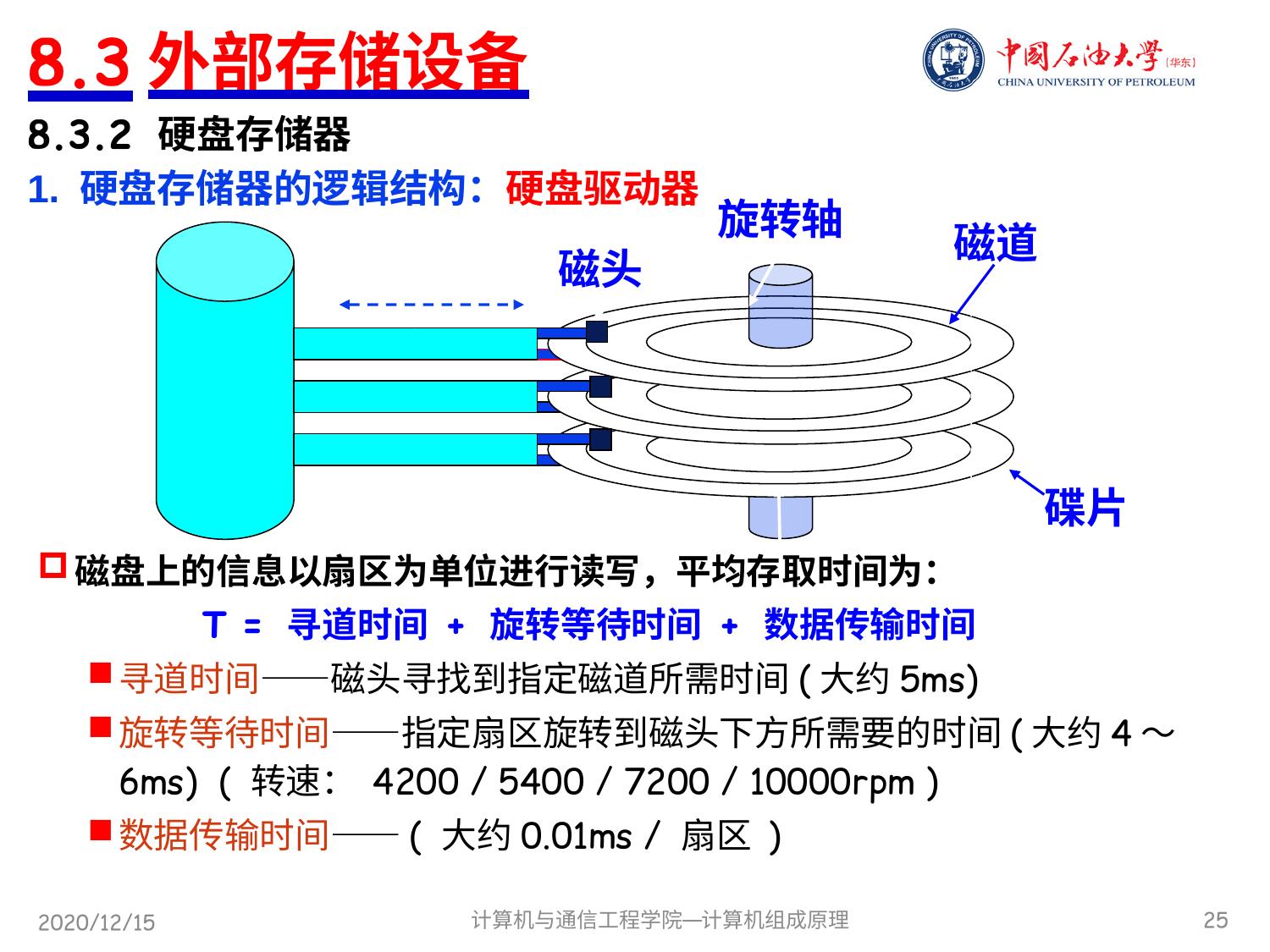

# 8.3外部存储设备
8.3.2 硬盘存储器
1. 硬盘存储器的逻辑结构：硬盘驱动器
旋转轴
磁道

磁头

碟片

磁盘上的信息以扇区为单位进行读写，平均存取时间为：
		T = 寻道时间 + 旋转等待时间 + 数据传输时间
寻道时间——磁头寻找到指定磁道所需时间(大约5ms)
旋转等待时间——指定扇区旋转到磁头下方所需要的时间(大约4～6ms)  ( 转速： 4200 / 5400 / 7200 / 10000rpm )
数据传输时间——( 大约0.01ms / 扇区 )
计算机与通信工程学院—计算机组成原理
25
2020/12/15